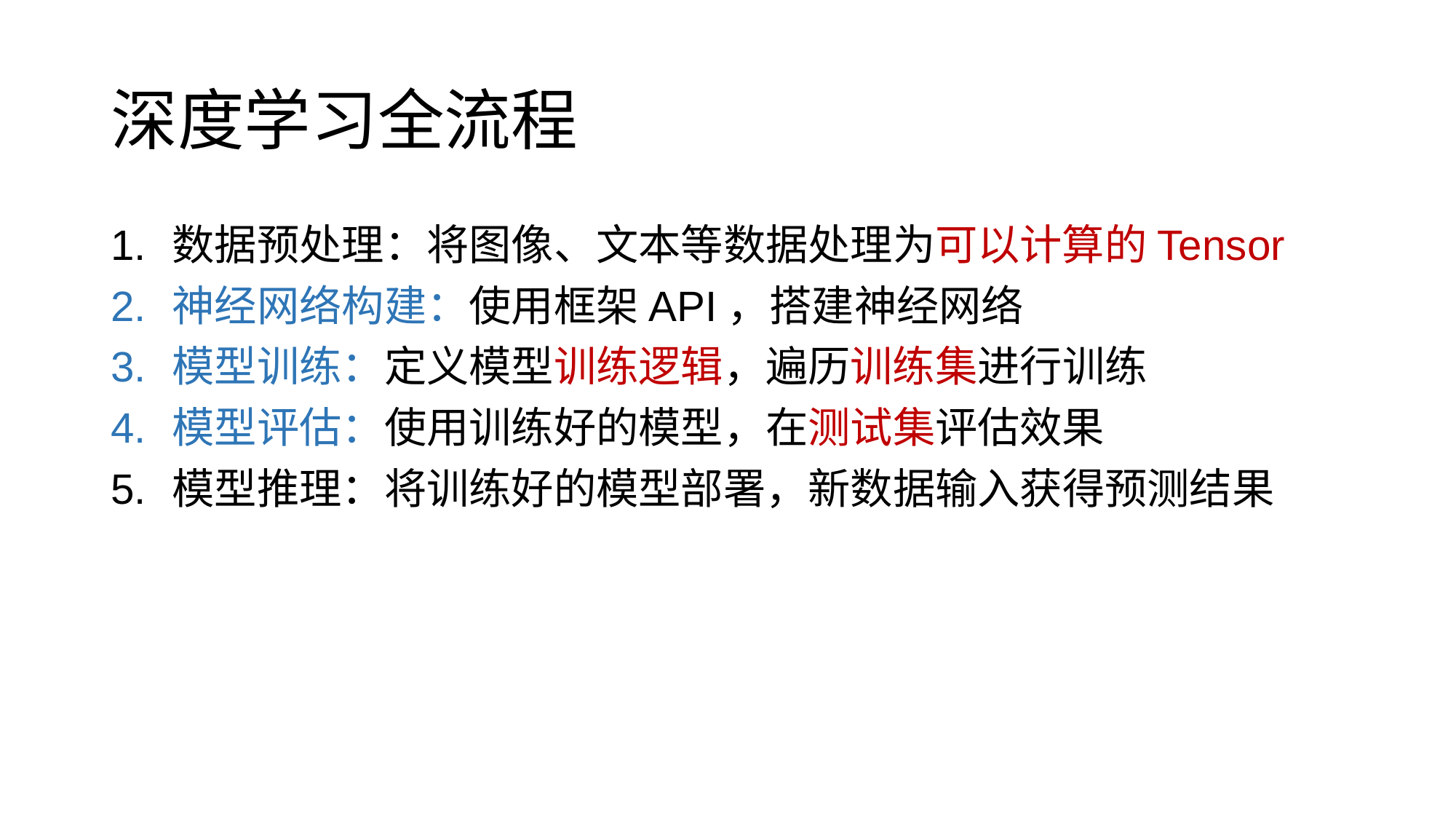

# 深度学习全流程
数据预处理：将图像、文本等数据处理为可以计算的Tensor
神经网络构建：使用框架API，搭建神经网络
模型训练：定义模型训练逻辑，遍历训练集进行训练
模型评估：使用训练好的模型，在测试集评估效果
模型推理：将训练好的模型部署，新数据输入获得预测结果